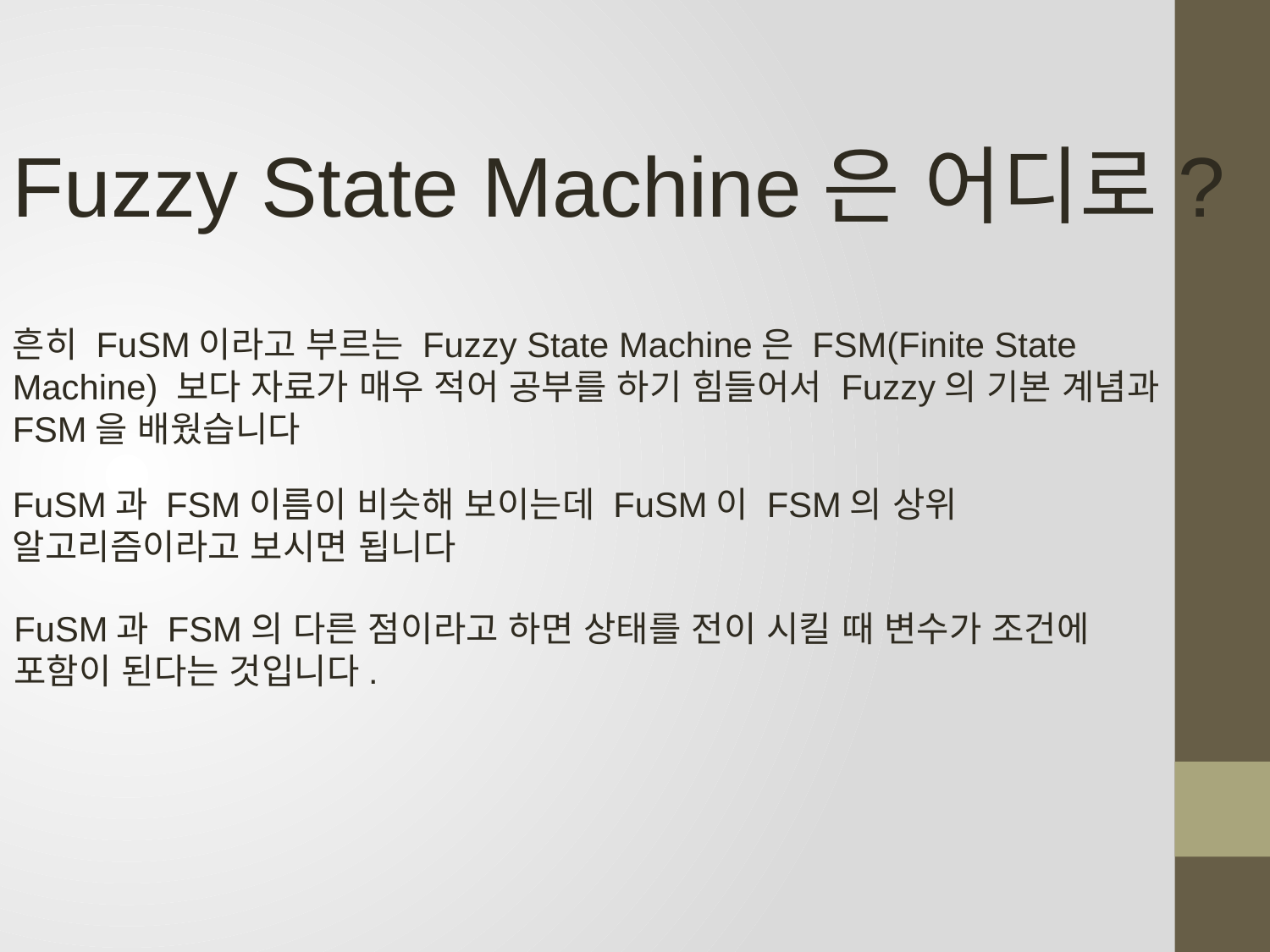

Fuzzy State Machine은 어디로?
흔히 FuSM이라고 부르는 Fuzzy State Machine은 FSM(Finite State Machine) 보다 자료가 매우 적어 공부를 하기 힘들어서 Fuzzy의 기본 계념과 FSM을 배웠습니다
FuSM과 FSM이름이 비슷해 보이는데 FuSM이 FSM의 상위 알고리즘이라고 보시면 됩니다
FuSM과 FSM의 다른 점이라고 하면 상태를 전이 시킬 때 변수가 조건에 포함이 된다는 것입니다.